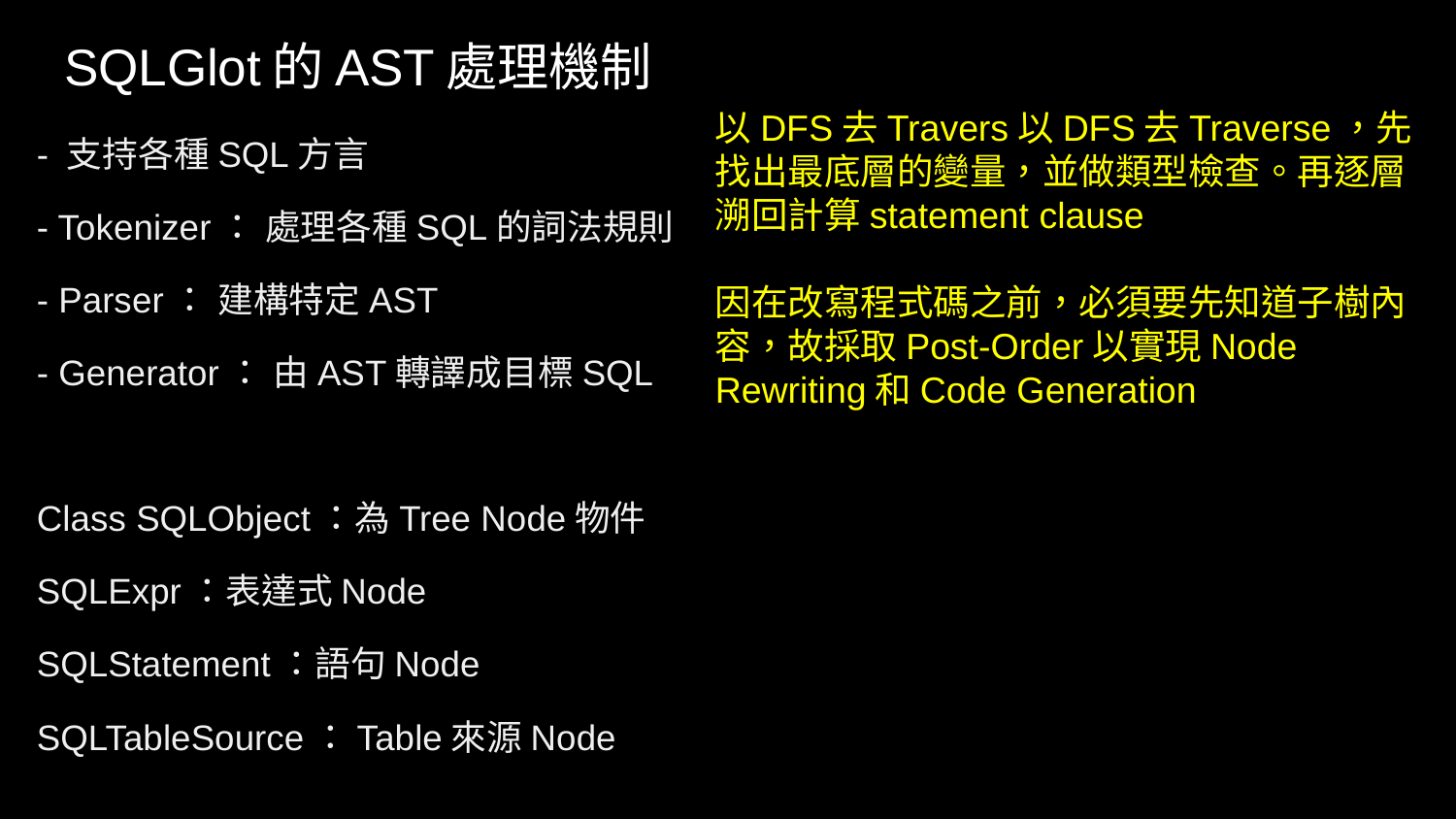

# SQLGlot的AST處理機制
以DFS去Travers以DFS去Traverse，先找出最底層的變量，並做類型檢查。再逐層溯回計算statement clause

因在改寫程式碼之前，必須要先知道子樹內容，故採取Post-Order以實現Node Rewriting和Code Generation
- 支持各種SQL方言
- Tokenizer： 處理各種SQL的詞法規則
- Parser： 建構特定AST
- Generator： 由AST轉譯成目標SQL

Class SQLObject：為Tree Node物件
SQLExpr：表達式Node
SQLStatement：語句Node
SQLTableSource：Table來源Node